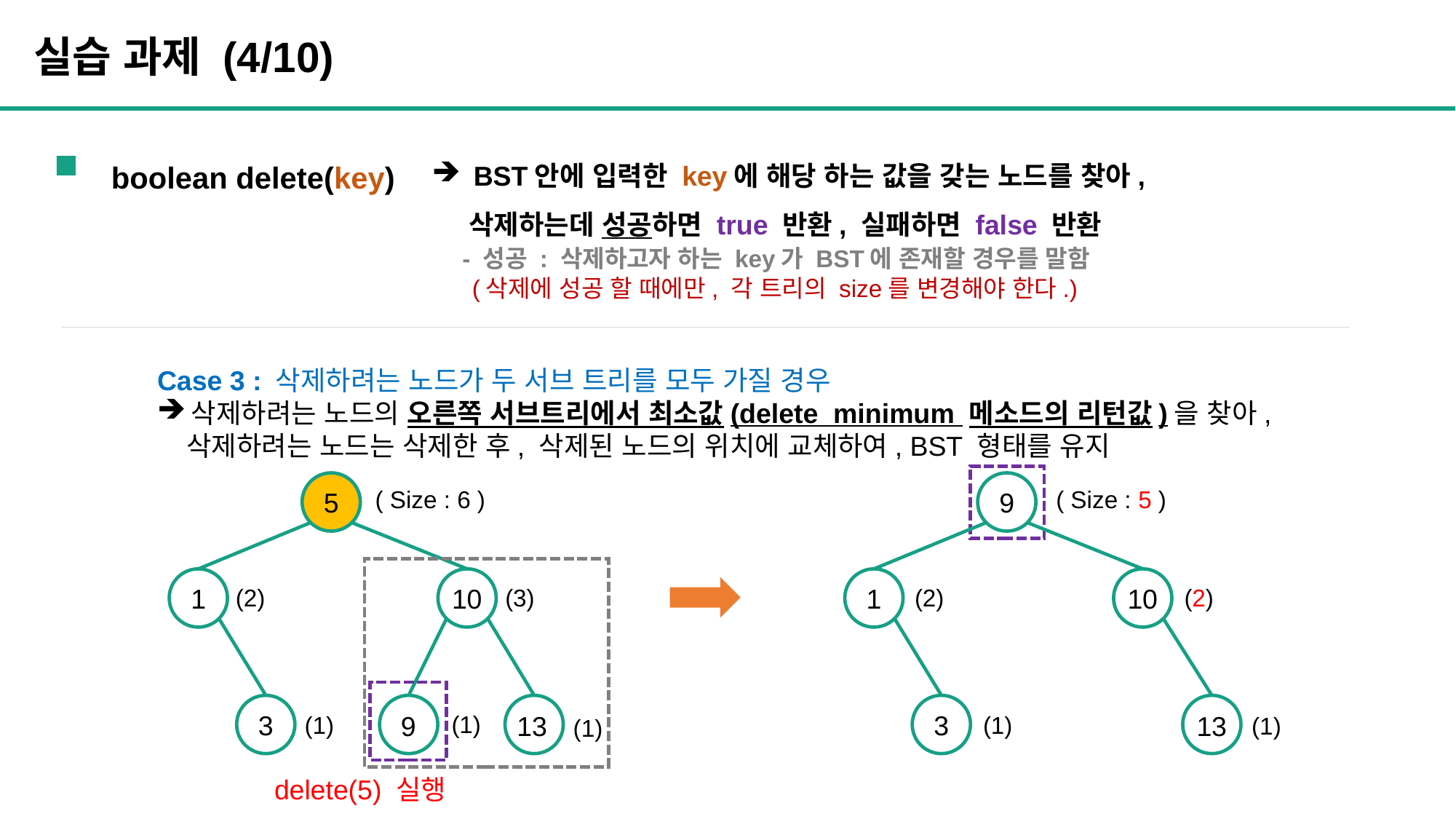

실습 과제 (4/10)
boolean delete(key)
 BST안에 입력한 key에 해당 하는 값을 갖는 노드를 찾아,
    삭제하는데 성공하면 true 반환, 실패하면 false 반환
    - 성공 : 삭제하고자 하는 key가 BST에 존재할 경우를 말함
      (삭제에 성공 할 때에만, 각 트리의 size를 변경해야 한다.)

Case 3 : 삭제하려는 노드가 두 서브 트리를 모두 가질 경우
삭제하려는 노드의 오른쪽 서브트리에서 최소값(delete_minimum 메소드의 리턴값)을 찾아,
   삭제하려는 노드는 삭제한 후, 삭제된 노드의 위치에 교체하여, BST 형태를 유지

5
1

10
3

13
9
9
1

10
3

13
( Size : 6 )
( Size : 5 )

(2)
(3)

(2)
(2)

(1)
(1)
(1)
(1)
(1)
delete(5) 실행